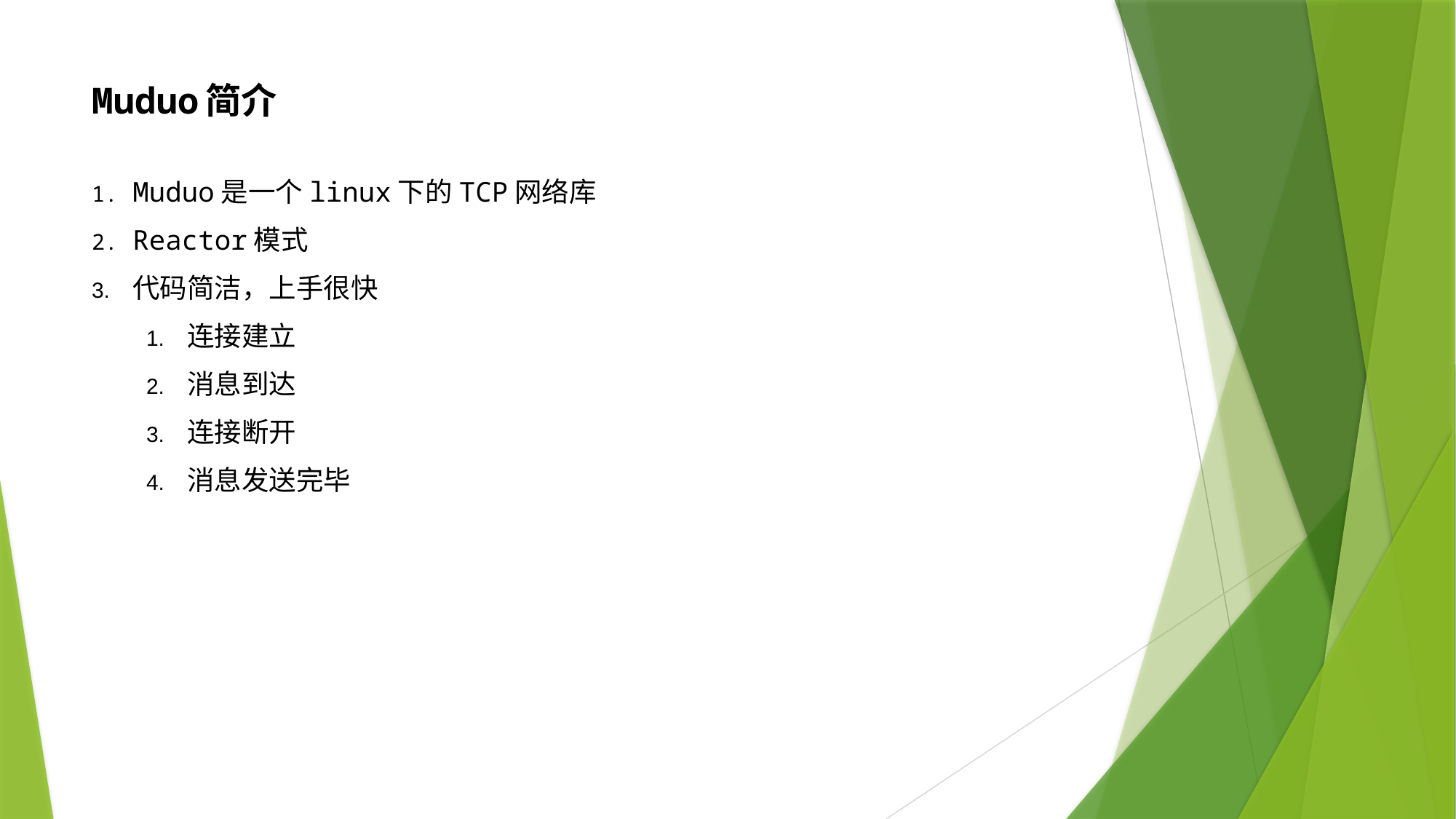

# Muduo简介
Muduo是一个linux下的TCP网络库
Reactor模式
代码简洁，上手很快
连接建立
消息到达
连接断开
消息发送完毕